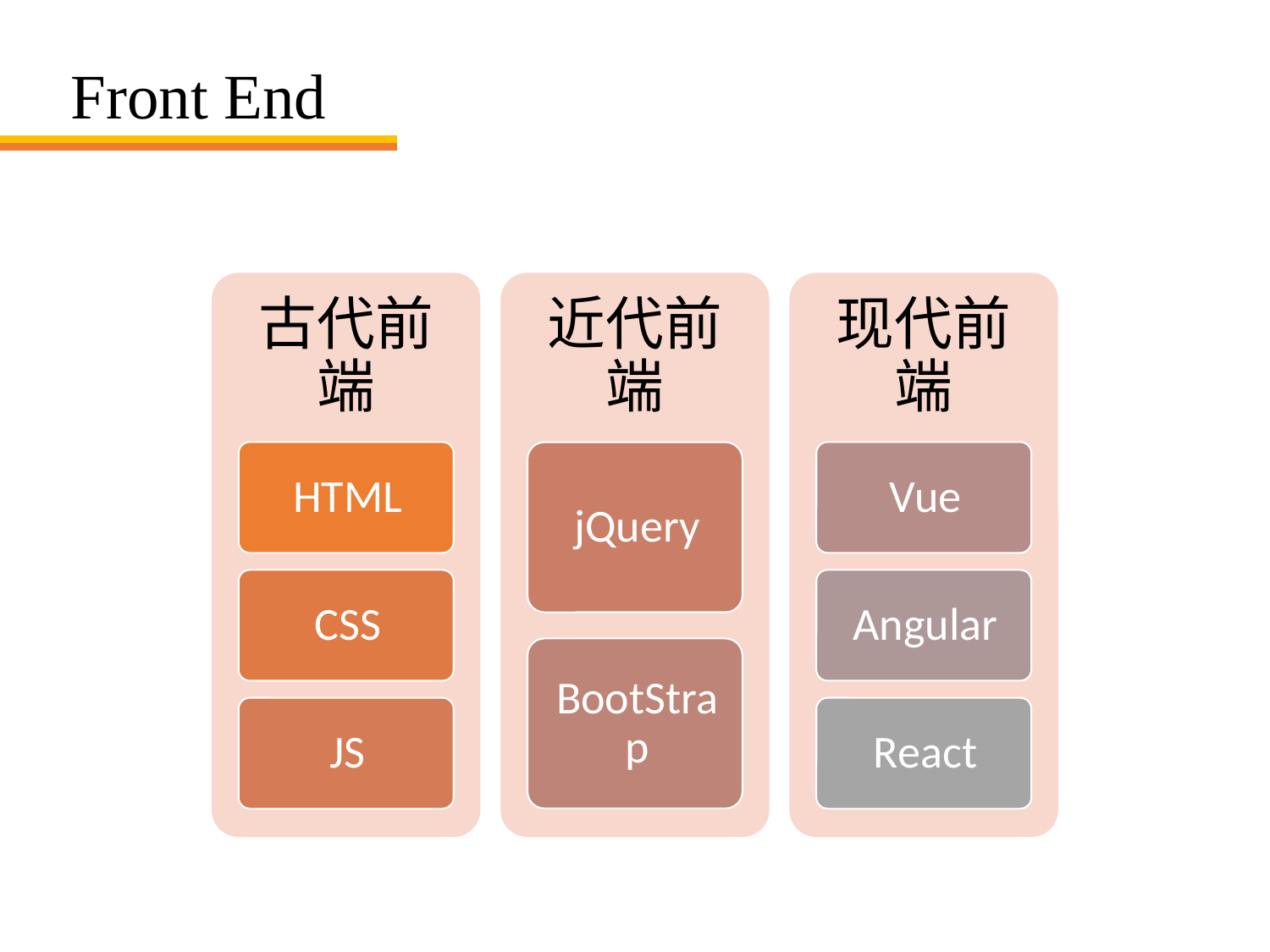

# Front End
古代前端
HTML
CSS
JS
近代前端
jQuery
BootStrap
现代前端
Vue
Angular
React